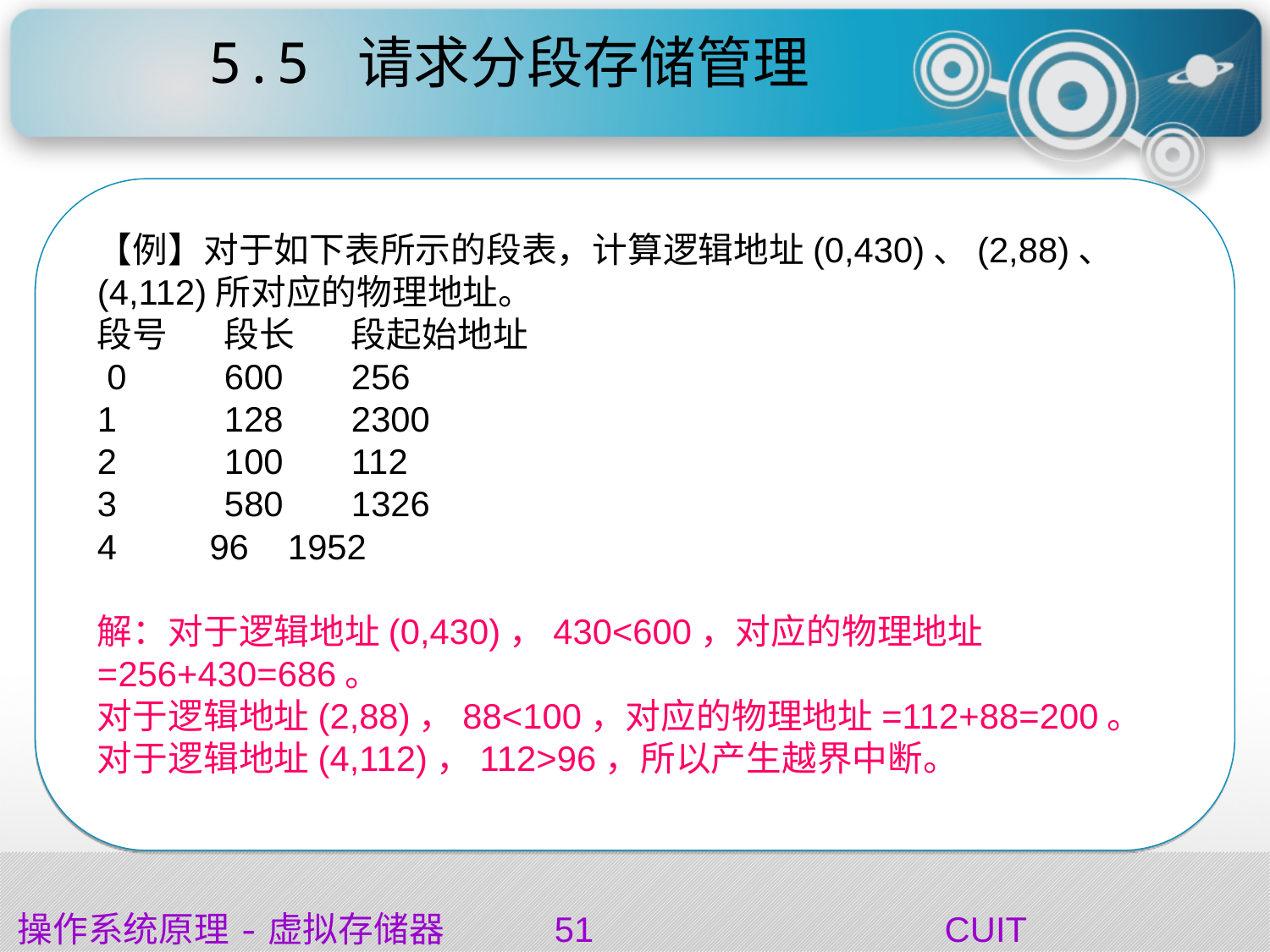

# 5.5 请求分段存储管理
【例】对于如下表所示的段表，计算逻辑地址(0,430)、(2,88)、(4,112)所对应的物理地址。
段号 	段长 	段起始地址
 0 	600 	256
1 	128 	2300
2 	100 	112
3 	580 	1326
     96 	1952

解：对于逻辑地址(0,430)，430<600，对应的物理地址=256+430=686。
对于逻辑地址(2,88)，88<100，对应的物理地址=112+88=200。
对于逻辑地址(4,112)，112>96，所以产生越界中断。